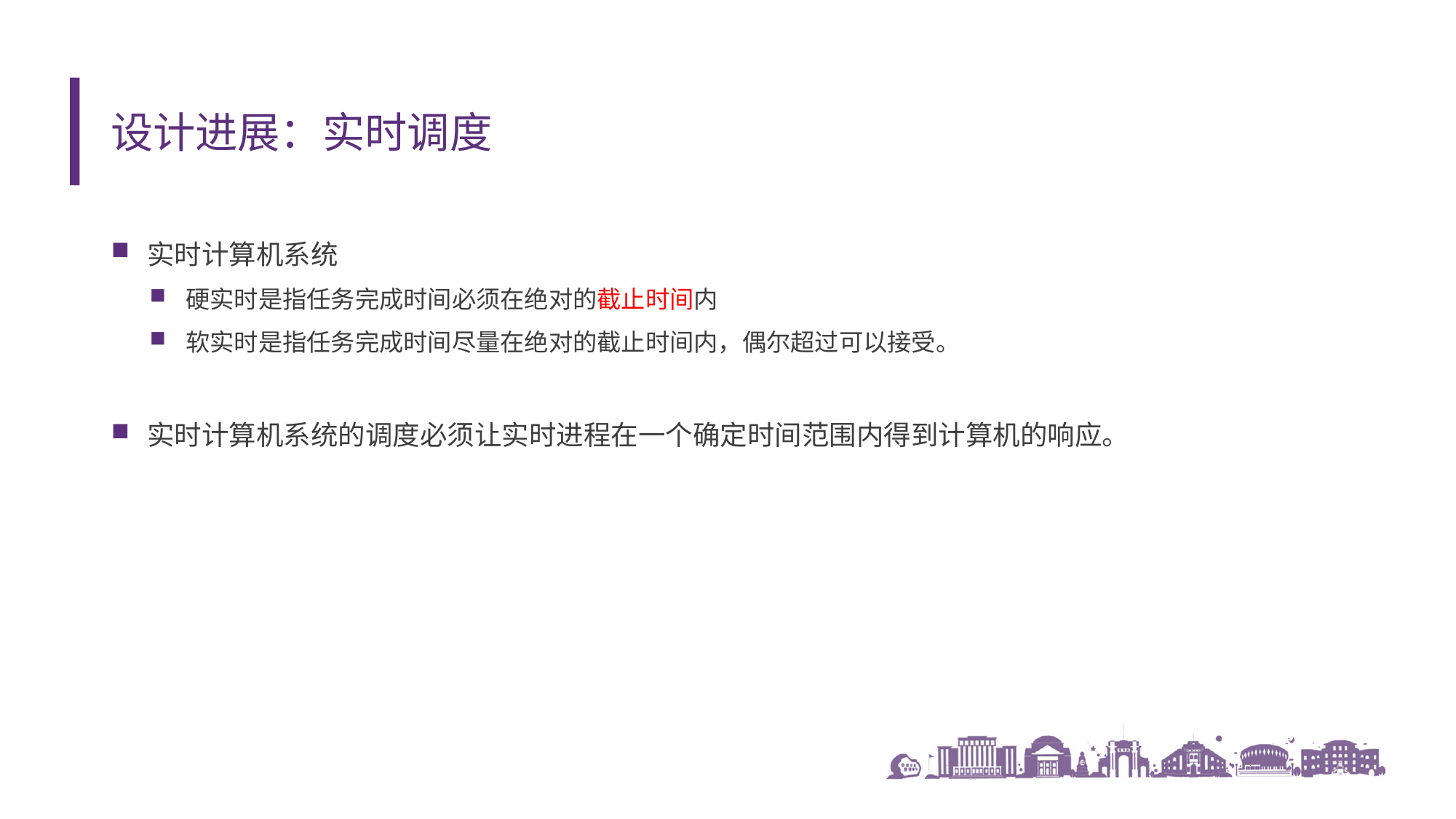

# 设计进展：实时调度
实时计算机系统
硬实时是指任务完成时间必须在绝对的截止时间内
软实时是指任务完成时间尽量在绝对的截止时间内，偶尔超过可以接受。

实时计算机系统的调度必须让实时进程在一个确定时间范围内得到计算机的响应。